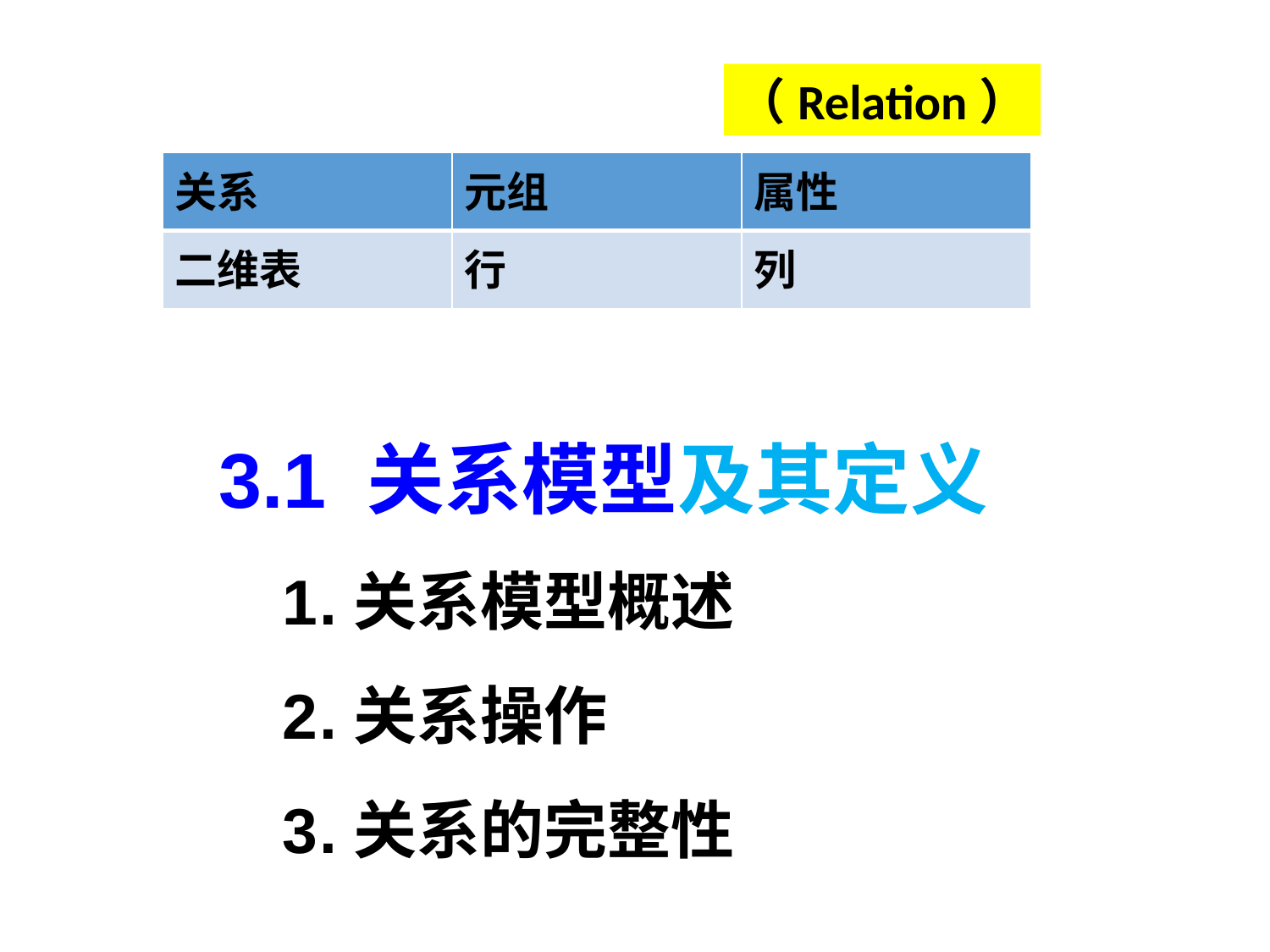

（Relation）
| 关系 | 元组 | 属性 |
| --- | --- | --- |
| 二维表 | 行 | 列 |
3.1 关系模型及其定义
关系模型概述
关系操作
关系的完整性